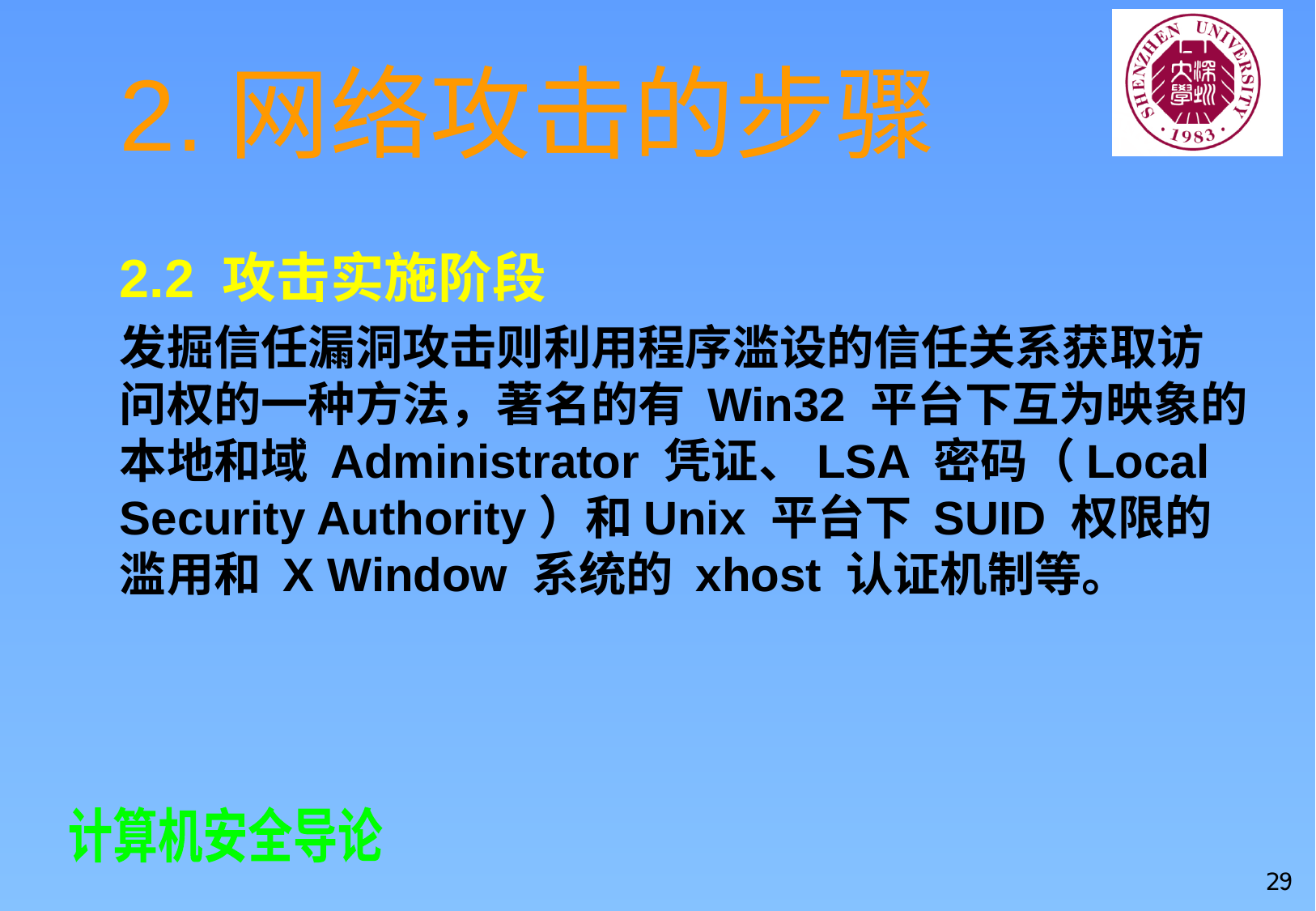

# 2.网络攻击的步骤
2.2 攻击实施阶段
发掘信任漏洞攻击则利用程序滥设的信任关系获取访问权的一种方法，著名的有 Win32 平台下互为映象的本地和域 Administrator 凭证、LSA 密码（Local Security Authority）和Unix 平台下 SUID 权限的滥用和 X Window 系统的 xhost 认证机制等。
29